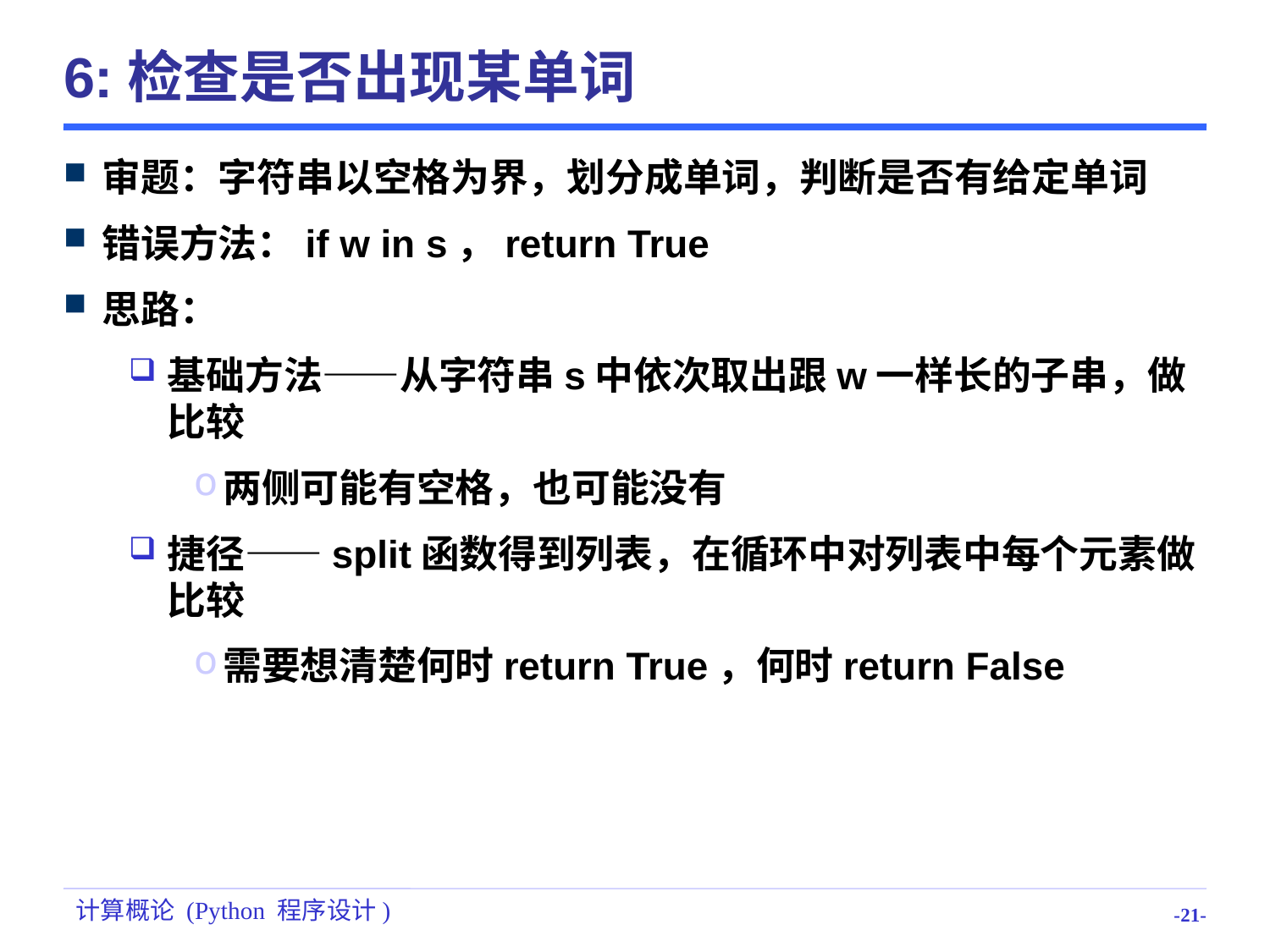

# 6:检查是否出现某单词
审题：字符串以空格为界，划分成单词，判断是否有给定单词
错误方法：if w in s，return True
思路：
基础方法——从字符串s中依次取出跟w一样长的子串，做比较
两侧可能有空格，也可能没有
捷径——split函数得到列表，在循环中对列表中每个元素做比较
需要想清楚何时return True，何时return False